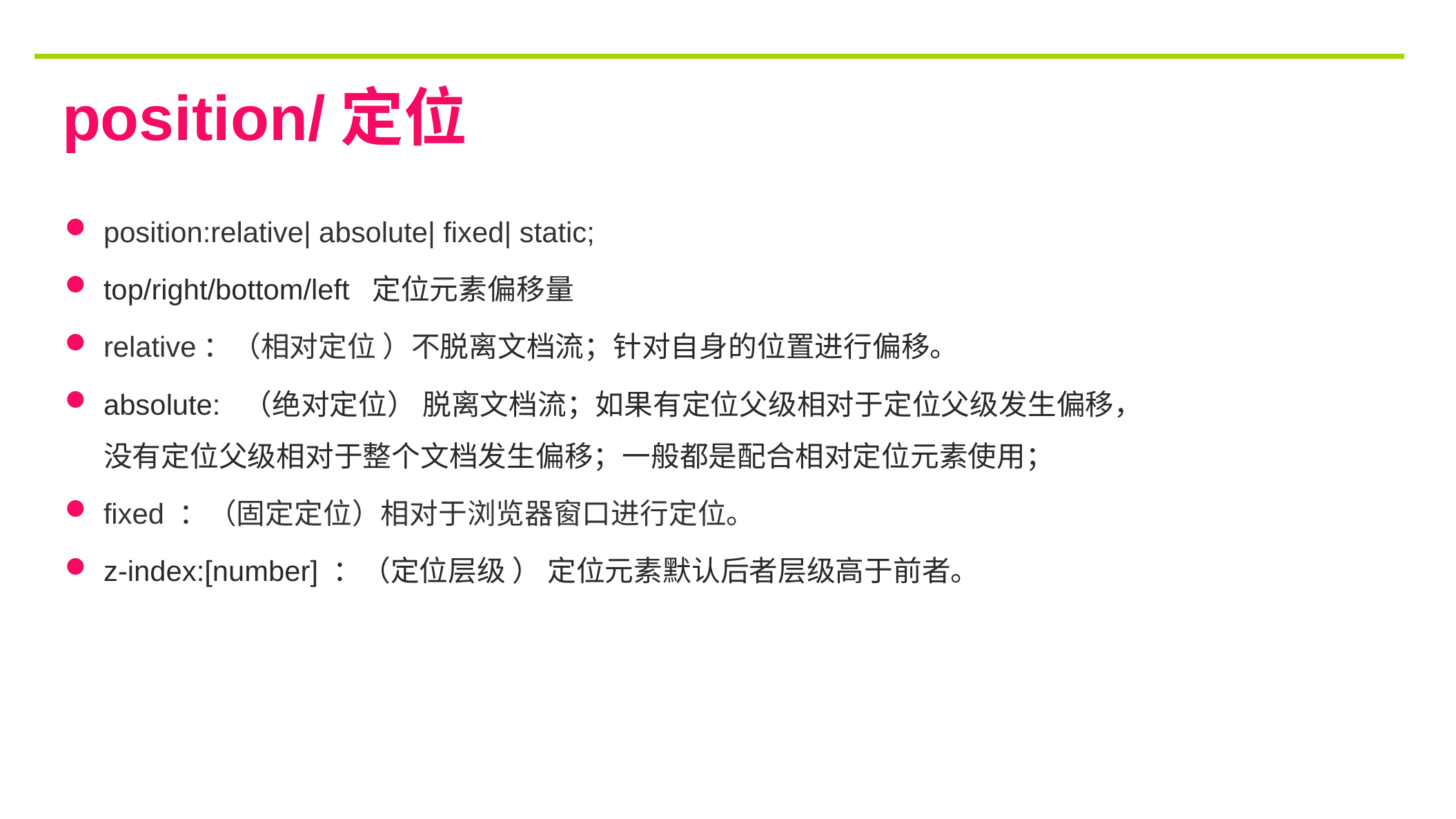

position/定位

position:relative| absolute| fixed| static;
top/right/bottom/left  定位元素偏移量
relative：（相对定位 ）不脱离文档流；针对自身的位置进行偏移。
absolute:  （绝对定位） 脱离文档流；如果有定位父级相对于定位父级发生偏移，没有定位父级相对于整个文档发生偏移；一般都是配合相对定位元素使用；
fixed ：（固定定位）相对于浏览器窗口进行定位。
z-index:[number] ：（定位层级 ） 定位元素默认后者层级高于前者。